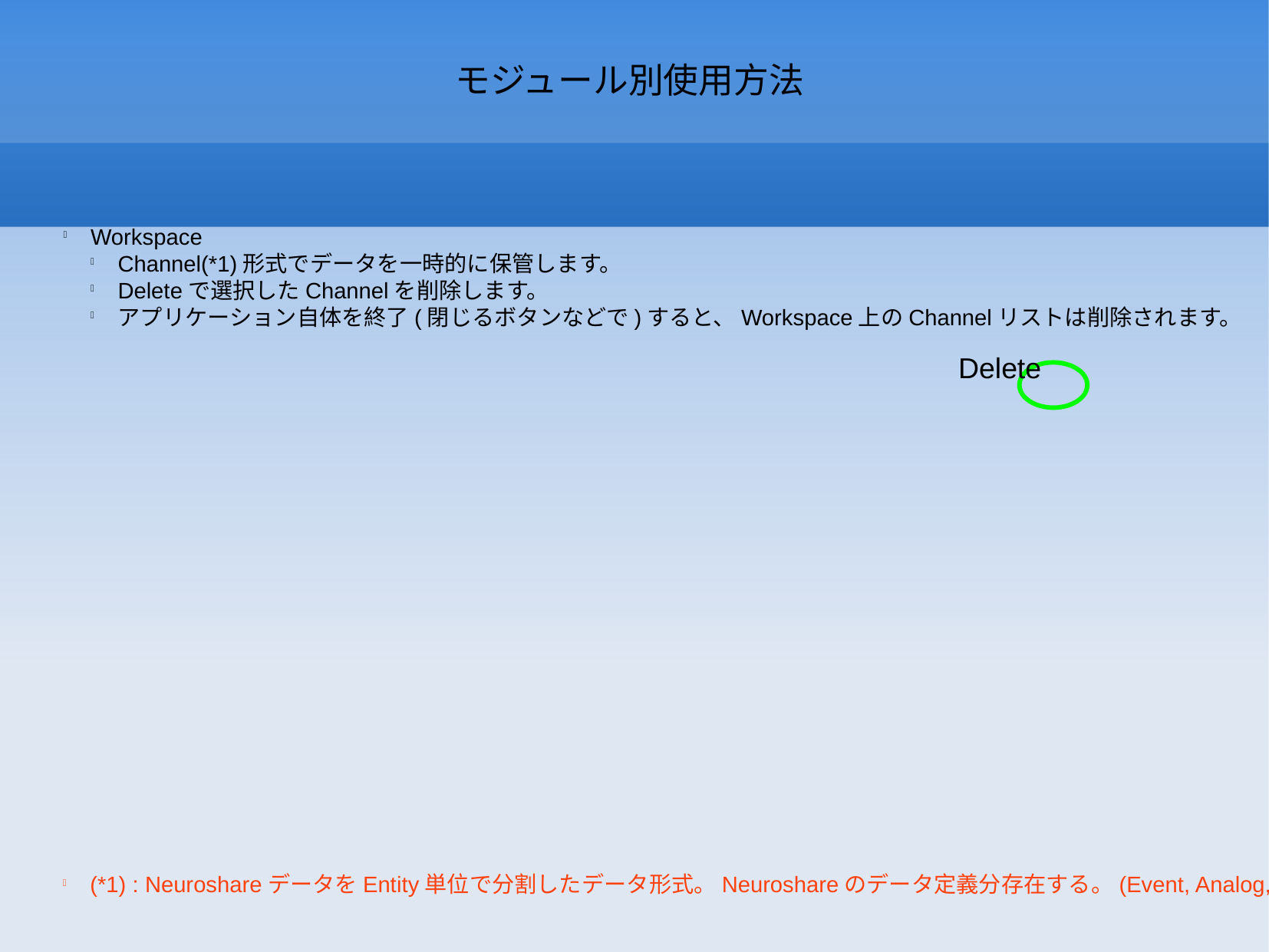

モジュール別使用方法
Workspace
Channel(*1)形式でデータを一時的に保管します。
Deleteで選択したChannelを削除します。
アプリケーション自体を終了(閉じるボタンなどで)すると、Workspace上のChannelリストは削除されます。
Delete

(*1) : NeuroshareデータをEntity単位で分割したデータ形式。Neuroshareのデータ定義分存在する。(Event, Analog, Segment, NeuralEventの4種類)